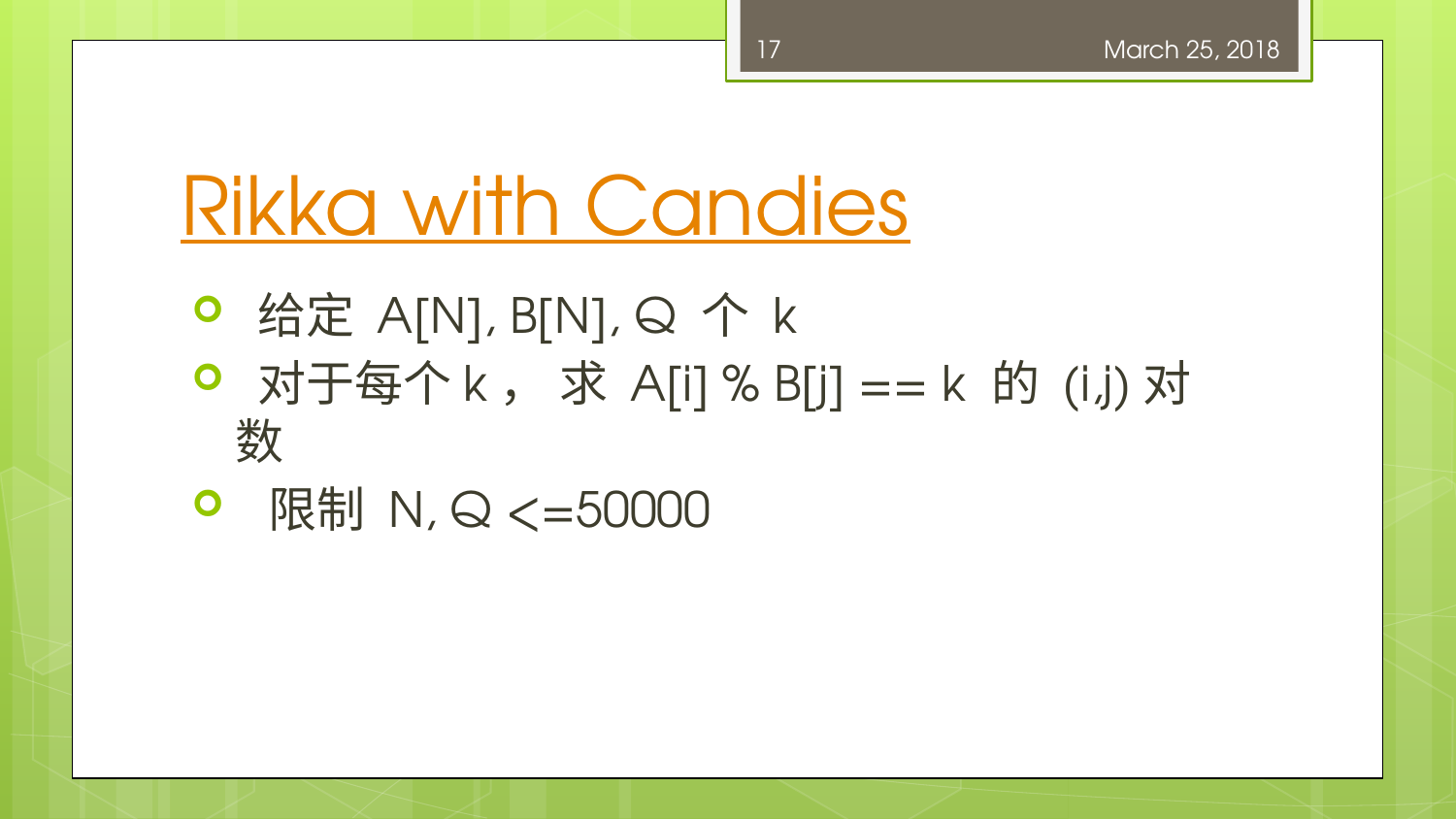

17
March 25, 2018
# Rikka with Candies
 给定 A[N], B[N], Q 个 k
 对于每个k， 求 A[i] % B[j] == k 的 (i,j)对数
  限制 N, Q <=50000